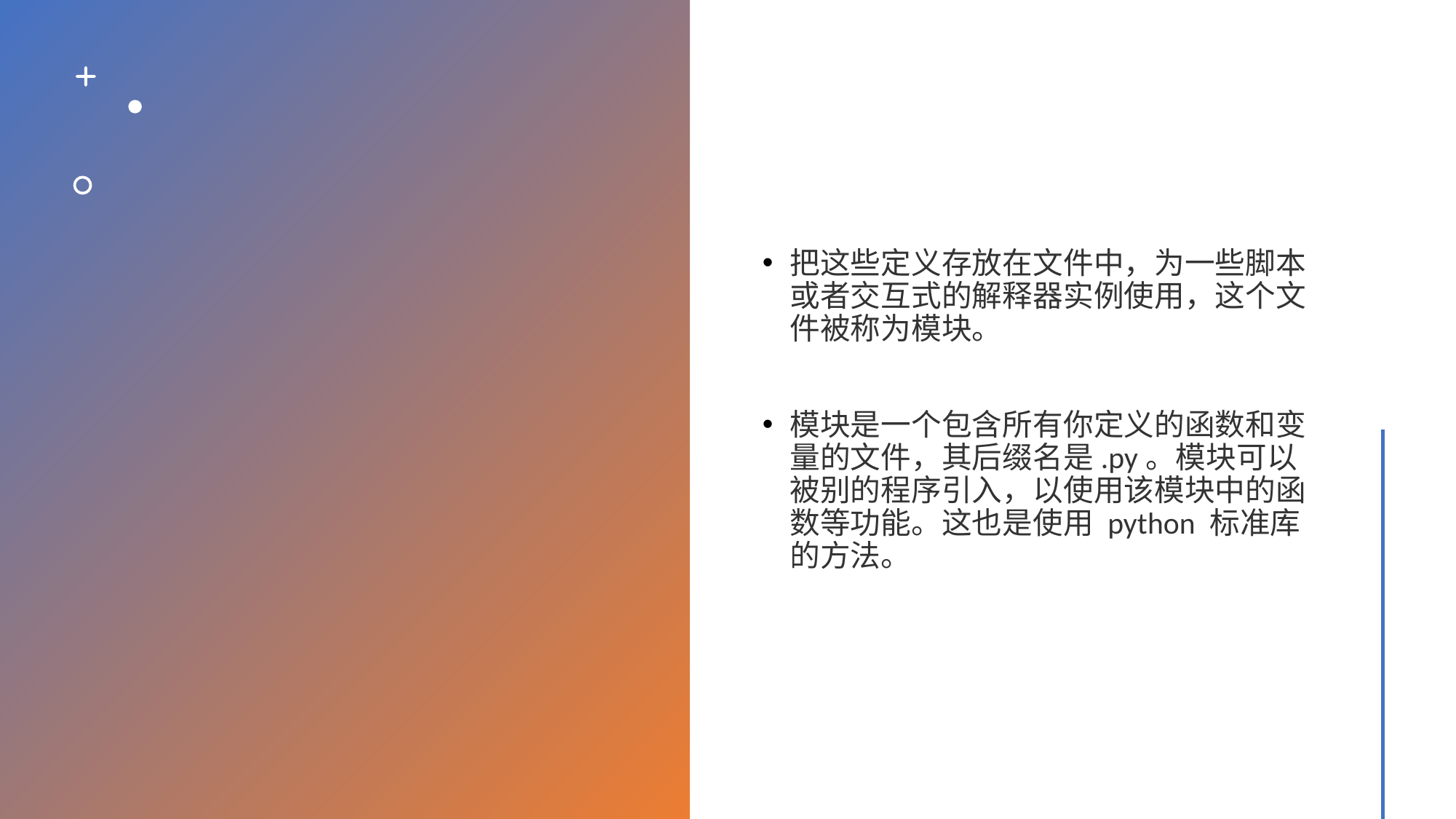

把这些定义存放在文件中，为一些脚本或者交互式的解释器实例使用，这个文件被称为模块。

模块是一个包含所有你定义的函数和变量的文件，其后缀名是.py。模块可以被别的程序引入，以使用该模块中的函数等功能。这也是使用 python 标准库的方法。